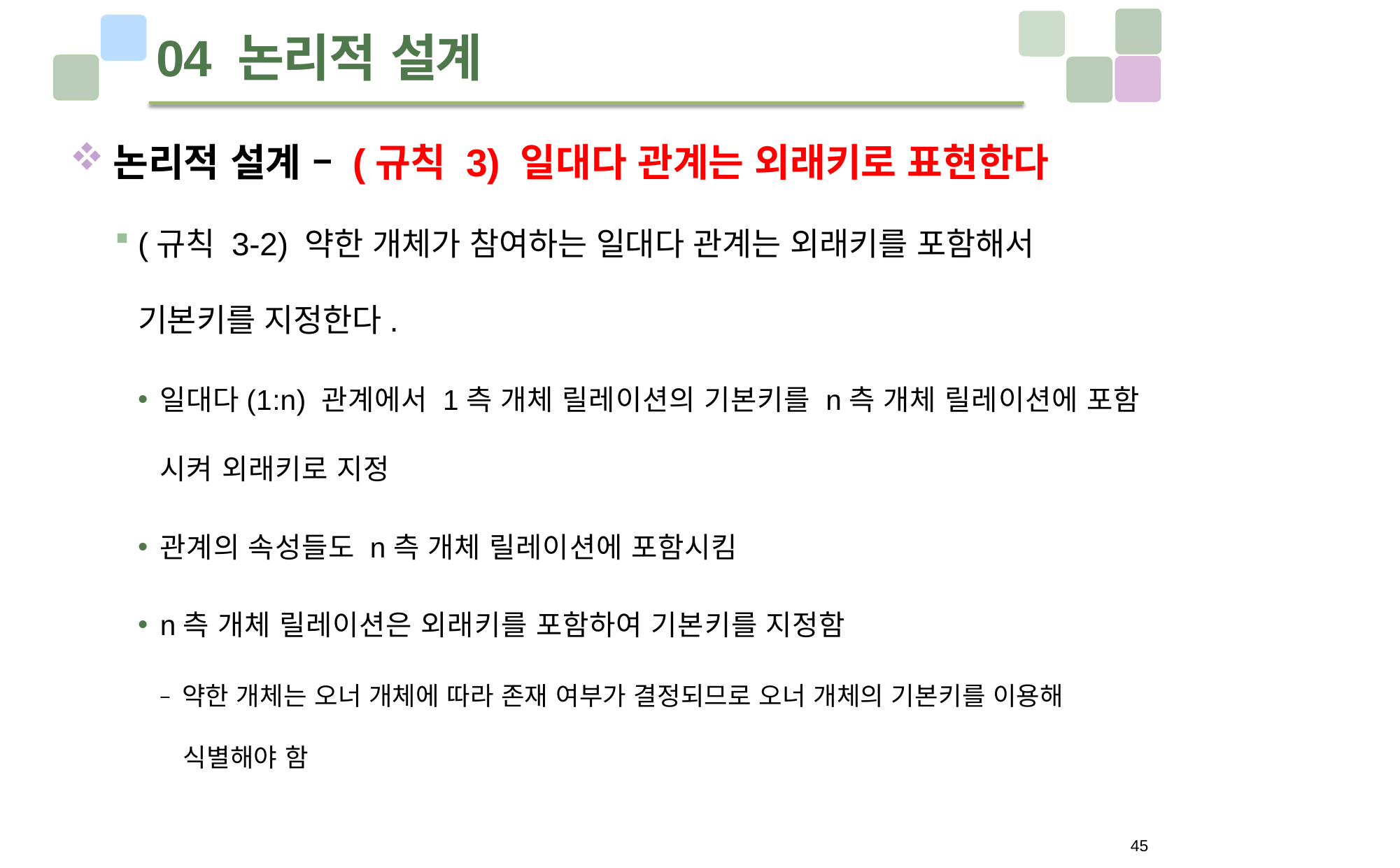

# 04 논리적 설계
논리적 설계 – (규칙 3) 일대다 관계는 외래키로 표현한다
(규칙 3-2) 약한 개체가 참여하는 일대다 관계는 외래키를 포함해서  기본키를 지정한다.
일대다(1:n) 관계에서 1측 개체 릴레이션의 기본키를 n측 개체 릴레이션에 포함  시켜 외래키로 지정

관계의 속성들도 n측 개체 릴레이션에 포함시킴

n측 개체 릴레이션은 외래키를 포함하여 기본키를 지정함
‒ 약한 개체는 오너 개체에 따라 존재 여부가 결정되므로 오너 개체의 기본키를 이용해  식별해야 함
45